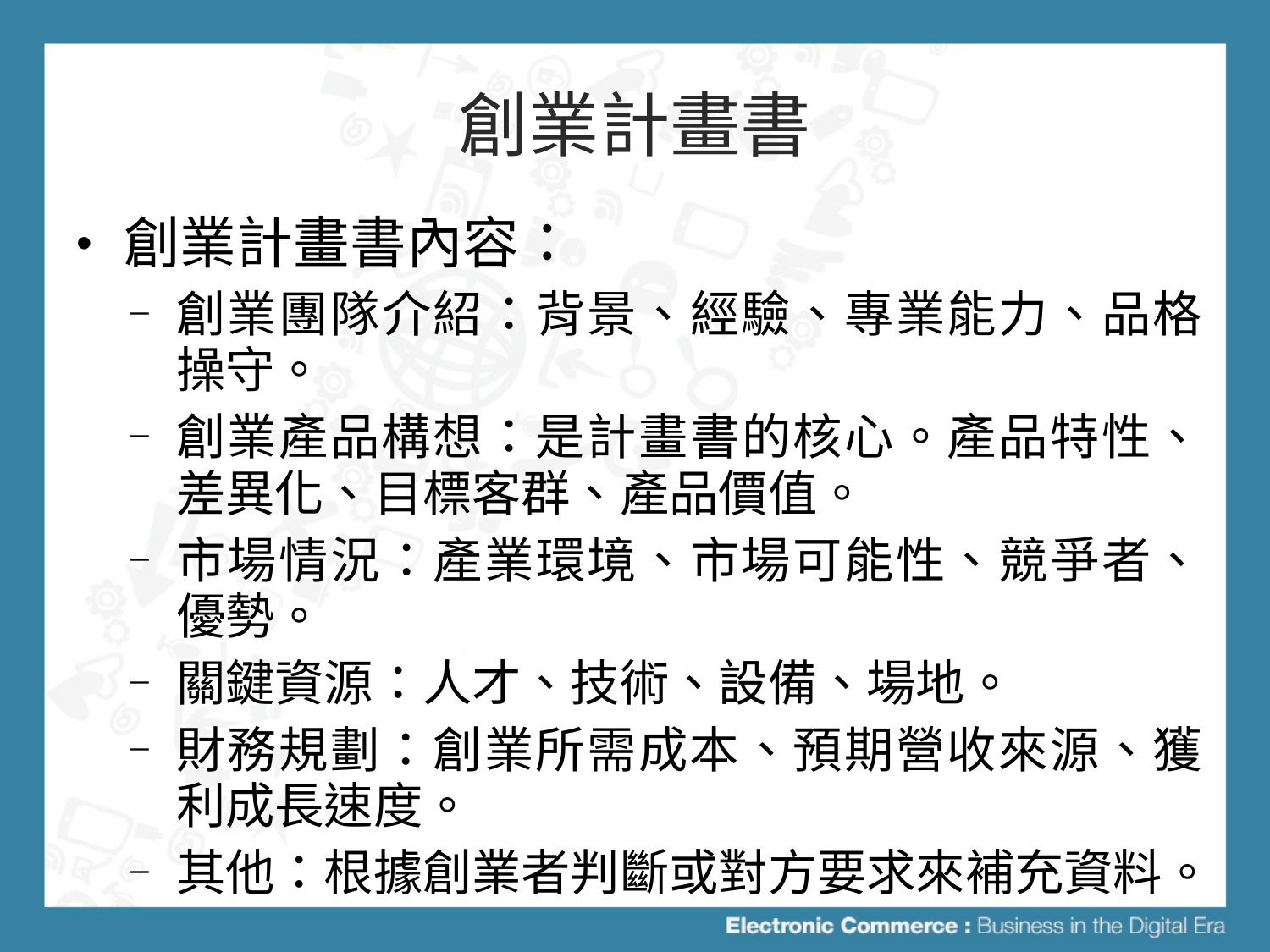

# 創業計畫書
創業計畫書內容：
創業團隊介紹：背景、經驗、專業能力、品格操守。
創業產品構想：是計畫書的核心。產品特性、差異化、目標客群、產品價值。
市場情況：產業環境、市場可能性、競爭者、優勢。
關鍵資源：人才、技術、設備、場地。
財務規劃：創業所需成本、預期營收來源、獲利成長速度。
其他：根據創業者判斷或對方要求來補充資料。